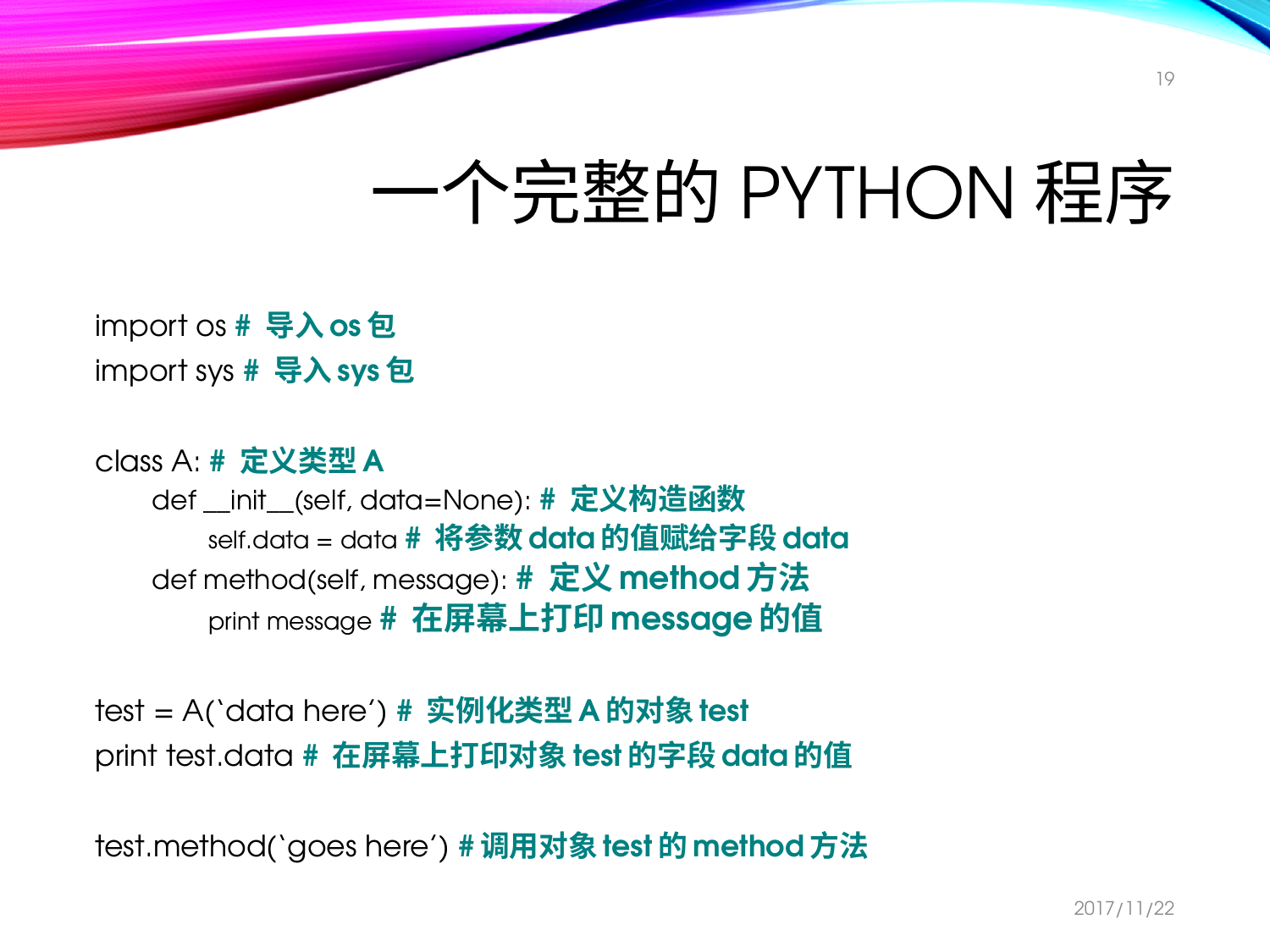

19
# 一个完整的Python程序
import os # 导入os包
import sys # 导入sys包

class A: # 定义类型A
def __init__(self, data=None): # 定义构造函数
self.data = data # 将参数data的值赋给字段data
def method(self, message): # 定义method方法
print message # 在屏幕上打印message的值

test = A(‘data here’) # 实例化类型A的对象test
print test.data # 在屏幕上打印对象test的字段data的值

test.method(‘goes here’) #调用对象test的method方法
2017/11/22